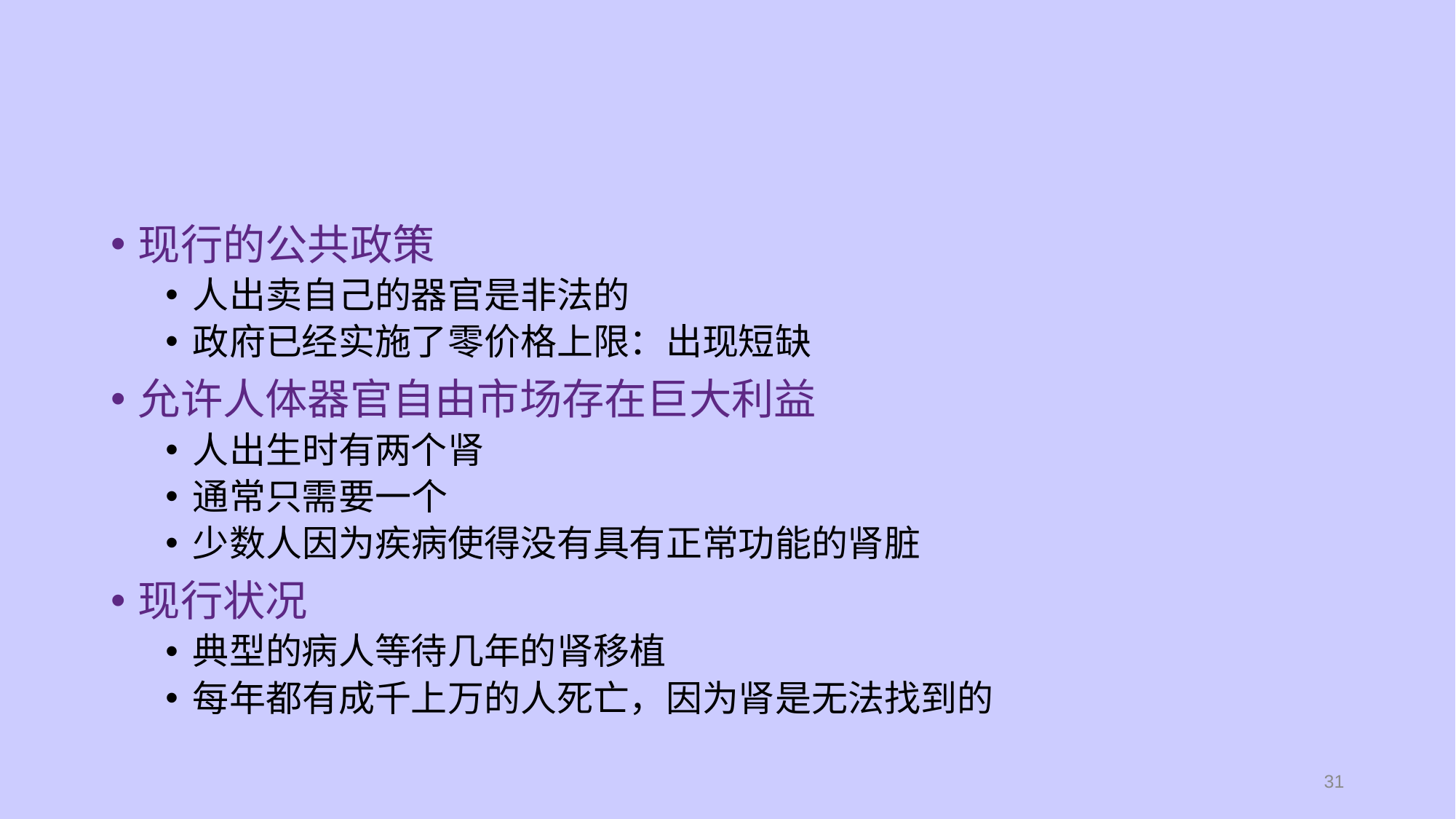

#
现行的公共政策
人出卖自己的器官是非法的
政府已经实施了零价格上限：出现短缺
允许人体器官自由市场存在巨大利益
人出生时有两个肾
通常只需要一个
少数人因为疾病使得没有具有正常功能的肾脏
现行状况
典型的病人等待几年的肾移植
每年都有成千上万的人死亡，因为肾是无法找到的

31